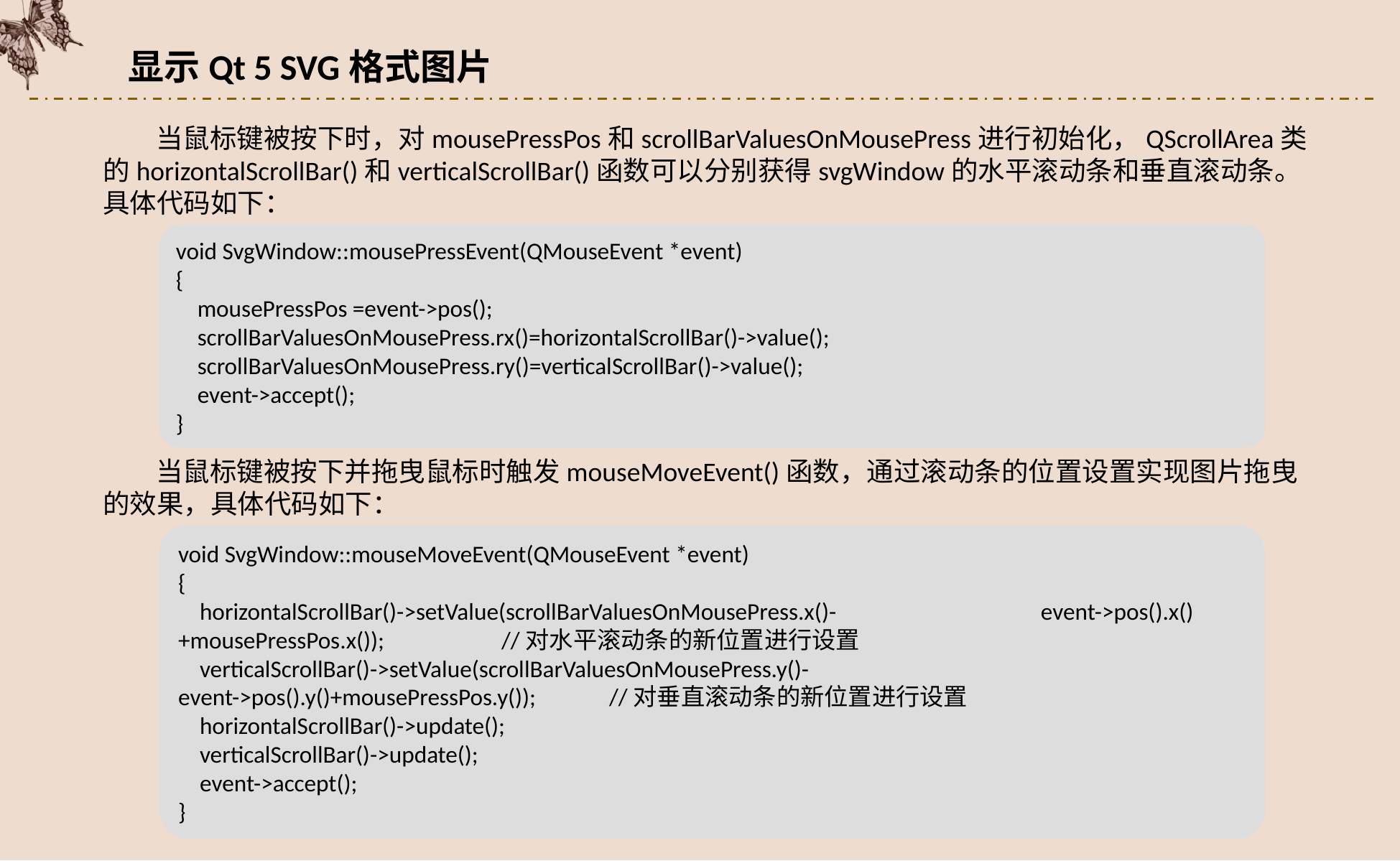

显示Qt 5 SVG格式图片
当鼠标键被按下时，对mousePressPos和scrollBarValuesOnMousePress进行初始化，QScrollArea类的horizontalScrollBar()和verticalScrollBar()函数可以分别获得svgWindow的水平滚动条和垂直滚动条。具体代码如下：
void SvgWindow::mousePressEvent(QMouseEvent *event)
{
    mousePressPos =event->pos();
    scrollBarValuesOnMousePress.rx()=horizontalScrollBar()->value();
    scrollBarValuesOnMousePress.ry()=verticalScrollBar()->value();
    event->accept();
}
当鼠标键被按下并拖曳鼠标时触发mouseMoveEvent()函数，通过滚动条的位置设置实现图片拖曳的效果，具体代码如下：
void SvgWindow::mouseMoveEvent(QMouseEvent *event)
{
    horizontalScrollBar()->setValue(scrollBarValuesOnMousePress.x()-                                      event->pos().x()+mousePressPos.x());		//对水平滚动条的新位置进行设置
    verticalScrollBar()->setValue(scrollBarValuesOnMousePress.y()-
event->pos().y()+mousePressPos.y());	//对垂直滚动条的新位置进行设置
    horizontalScrollBar()->update();
    verticalScrollBar()->update();
    event->accept();
}